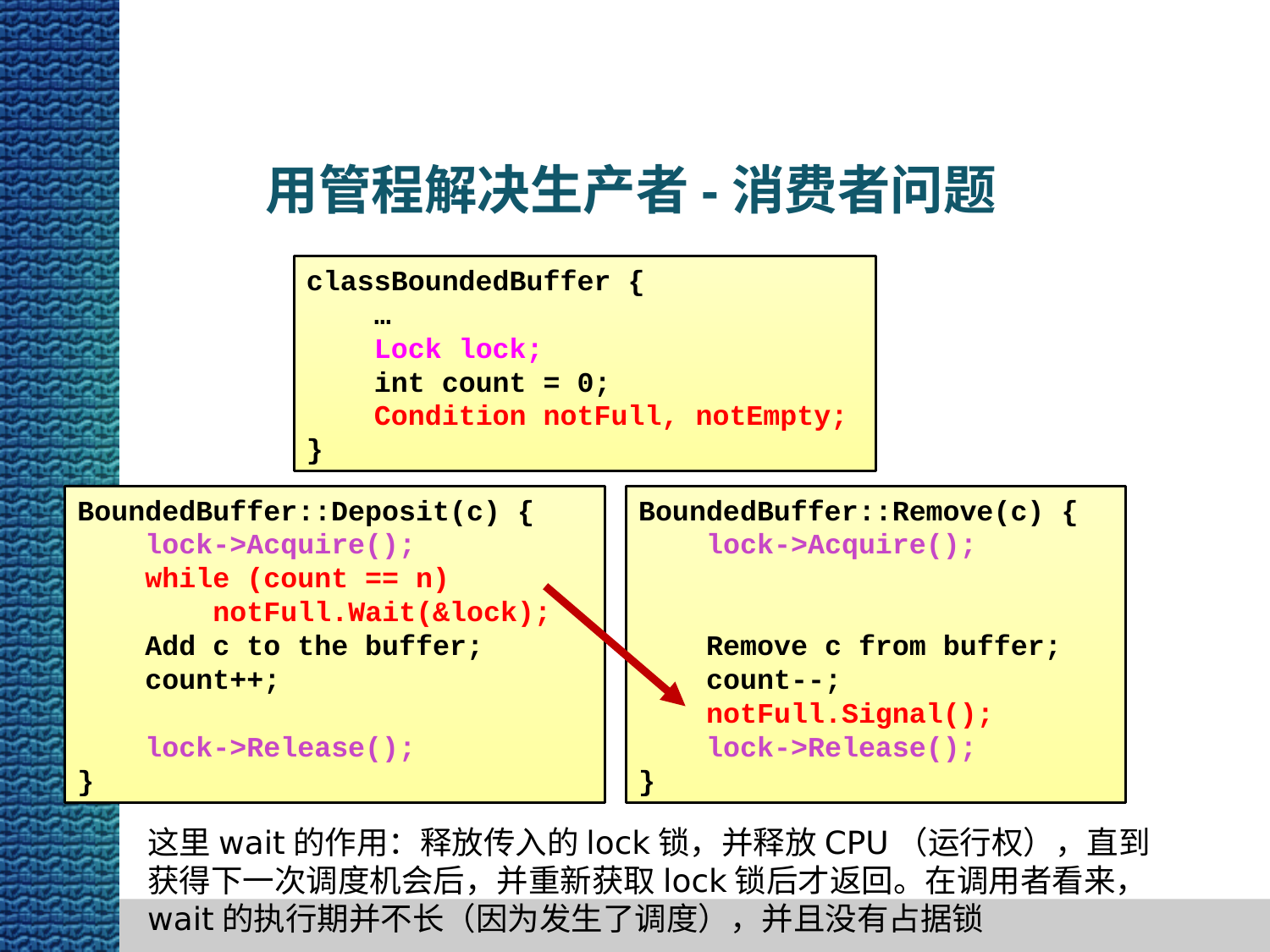

用管程解决生产者-消费者问题
classBoundedBuffer {
    …
    Lock lock;
    int count = 0;
    Condition notFull, notEmpty;
}
BoundedBuffer::Deposit(c) {
    lock->Acquire();
    while (count == n)
        notFull.Wait(&lock);
    Add c to the buffer;
    count++;

    lock->Release();
}
BoundedBuffer::Remove(c) {
    lock->Acquire();

    Remove c from buffer;
    count--;
    notFull.Signal();
    lock->Release();
}
这里wait的作用：释放传入的lock锁，并释放CPU（运行权），直到获得下一次调度机会后，并重新获取lock锁后才返回。在调用者看来，wait的执行期并不长（因为发生了调度），并且没有占据锁